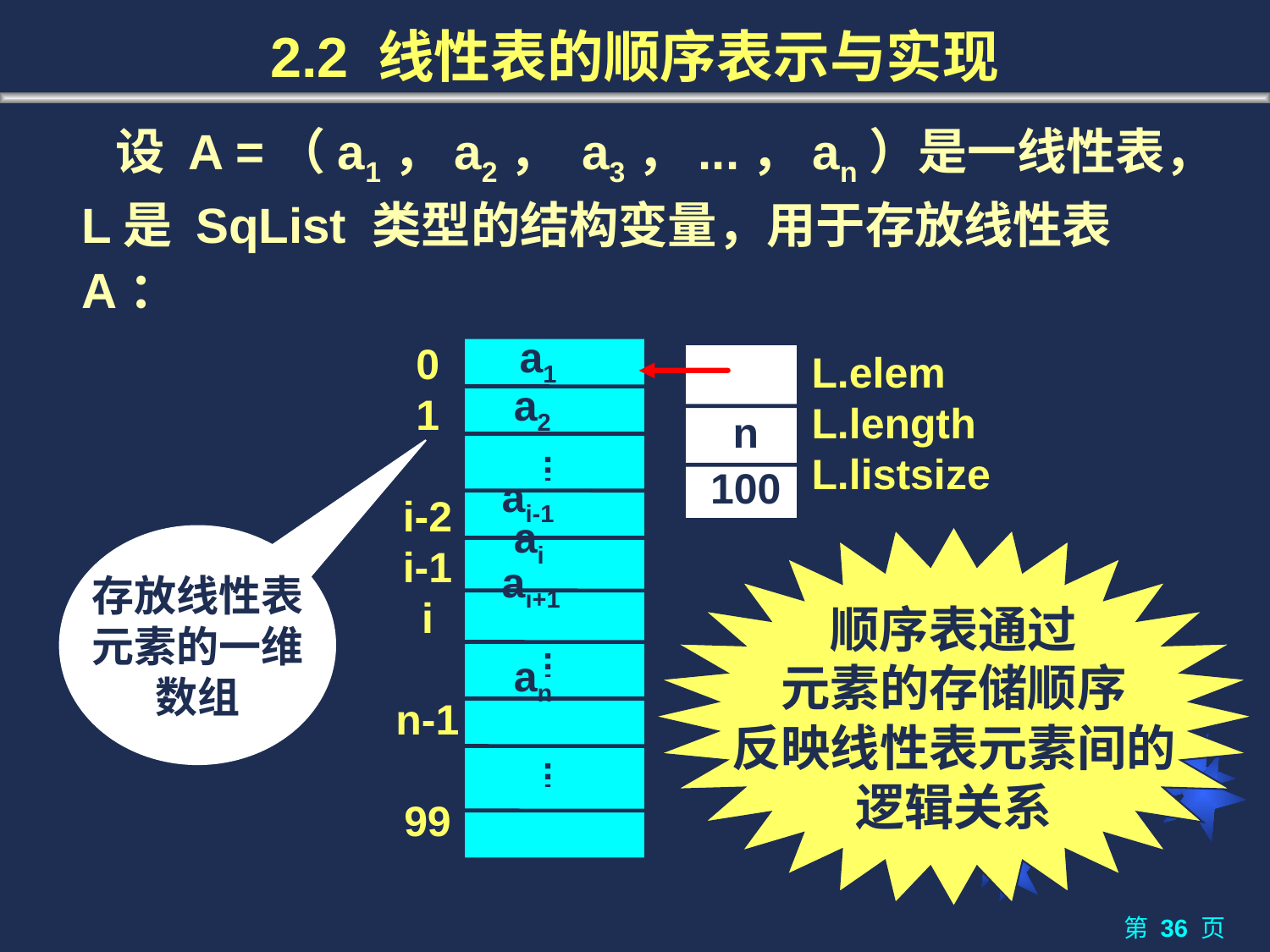

# 2.2 线性表的顺序表示与实现
	  设 A =（a1，a2， a3，...，an）是一线性表，L是 SqList 类型的结构变量，用于存放线性表 A：
0
1

i-2
i-1
i

n-1

99

 a1
 a2

ai-1
 ai
ai+1

 an
L.elem
L.length
L.listsize

n
100
存放线性表
元素的一维
数组
顺序表通过
元素的存储顺序
反映线性表元素间的
逻辑关系

第 36 页